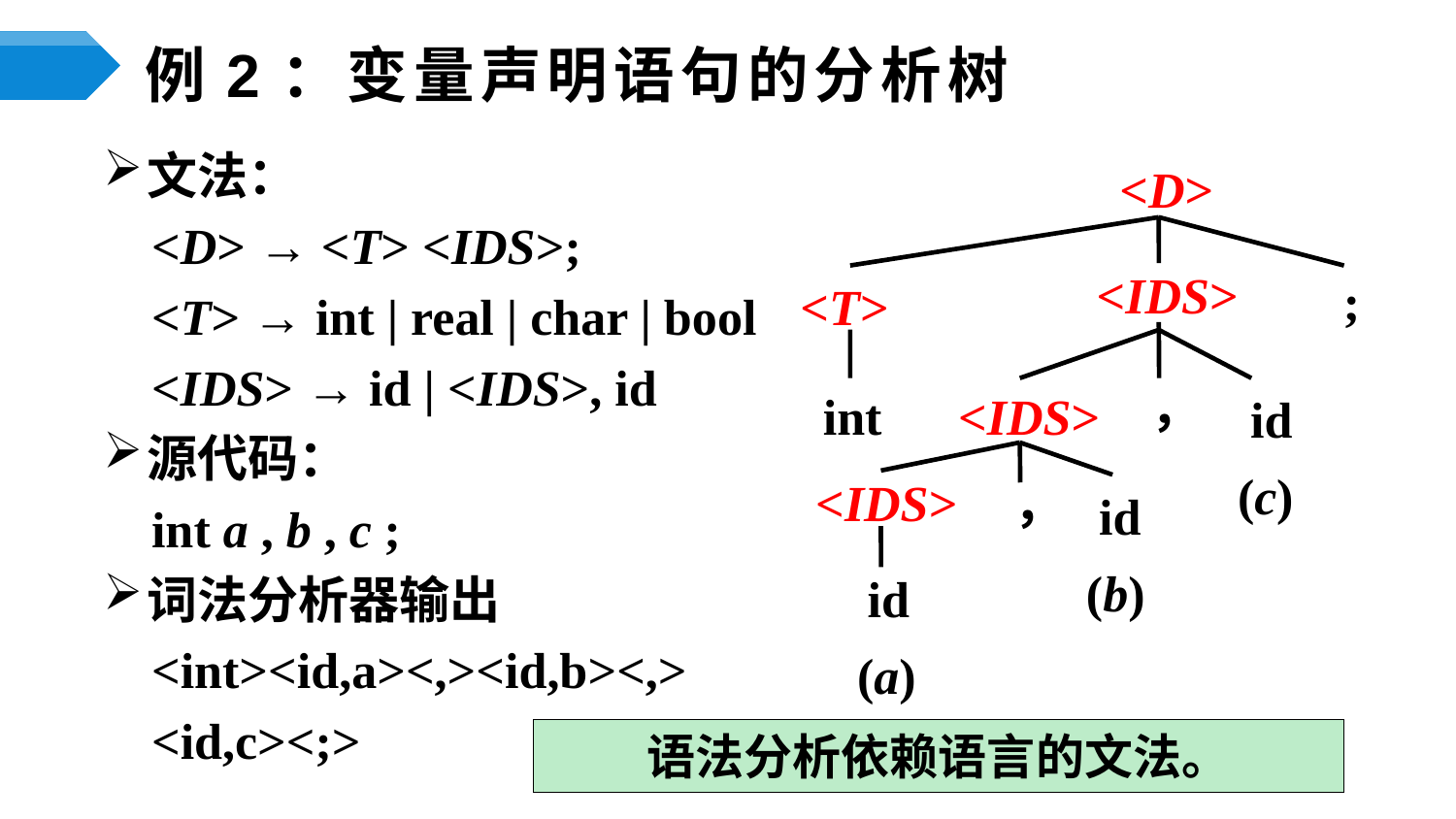

# 例2：变量声明语句的分析树

文法：
<D> → <T> <IDS>;
<T> → int | real | char | bool
<IDS> → id | <IDS>, id
源代码：
int a , b , c ;
词法分析器输出
<int><id,a><,><id,b><,>
<id,c><;>
<D>

<IDS>
<T>
;

，
int
<IDS>
 id
(c)

<IDS>
，
 id
(b)

 id
(a)
语法分析依赖语言的文法。